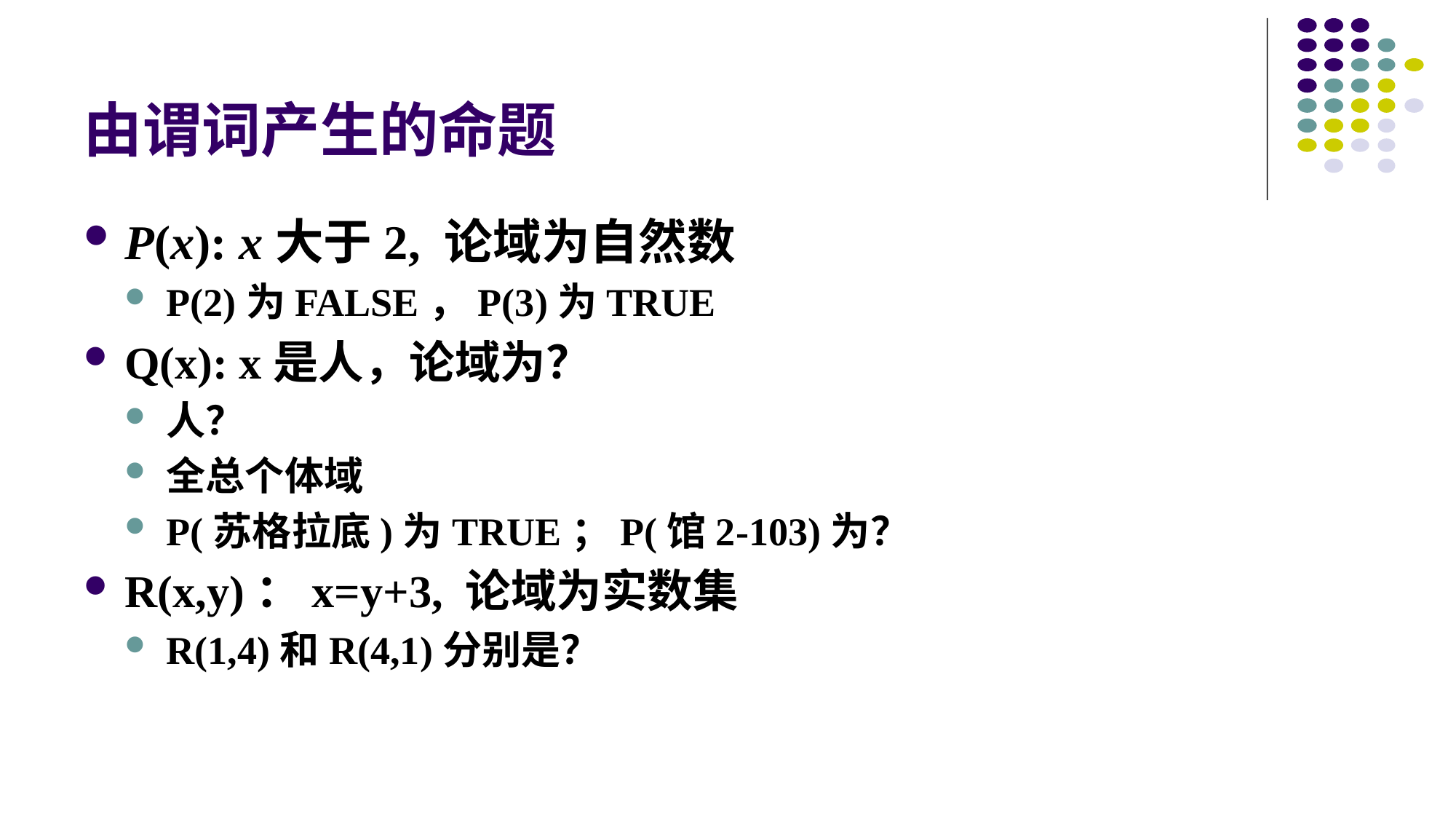

# 由谓词产生的命题
P(x): x大于2, 论域为自然数
P(2)为FALSE，P(3)为TRUE
Q(x): x是人，论域为？
人？
全总个体域
P(苏格拉底)为TRUE；P(馆2-103)为？
R(x,y)：x=y+3, 论域为实数集
R(1,4)和R(4,1)分别是？